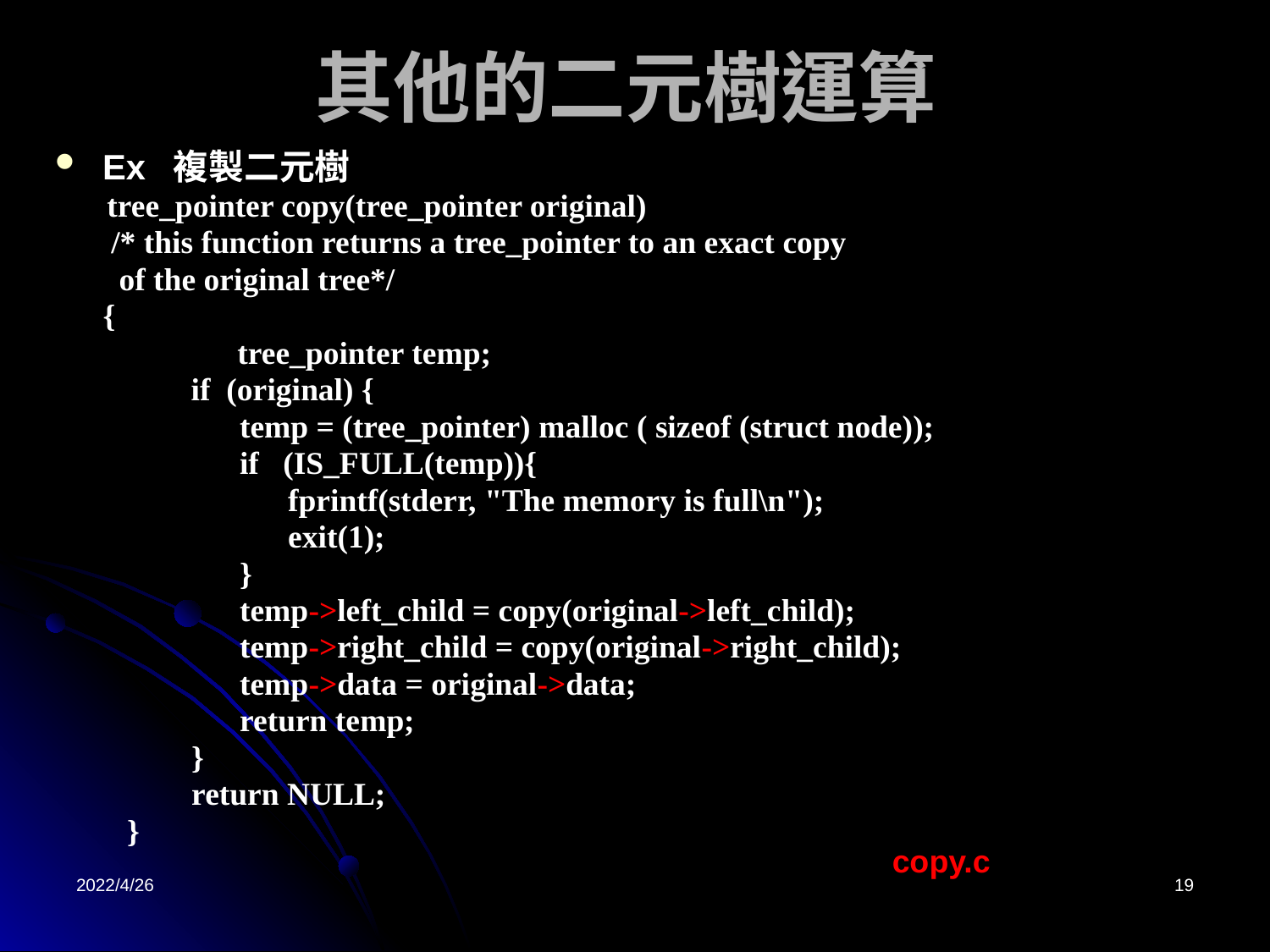

# 其他的二元樹運算
Ex  複製二元樹
             tree_pointer copy(tree_pointer original)
       /* this function returns a tree_pointer to an exact copy
        of the original tree*/
      {
    		 tree_pointer temp;
	           if  (original) {
                       temp = (tree_pointer) malloc ( sizeof (struct node));
                       if   (IS_FULL(temp)){
                             fprintf(stderr, "The memory is full\n");
                             exit(1);
                       }
                       temp->left_child = copy(original->left_child);
                       temp->right_child = copy(original->right_child);
                       temp->data = original->data;
                       return temp;
                 }
                 return NULL;
         }
copy.c
2022/4/26
19